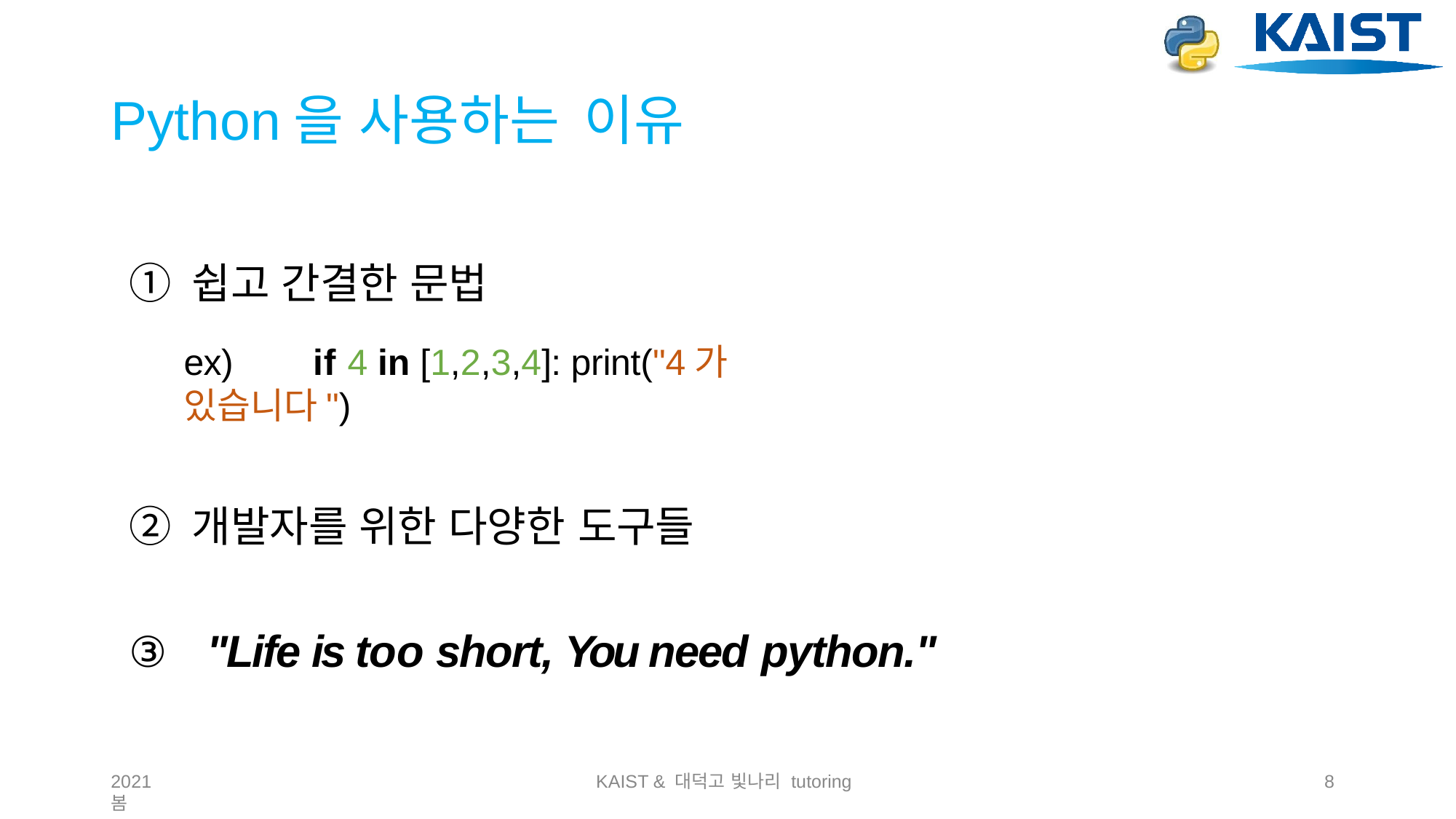

# Python을 사용하는 이유
①	쉽고 간결한 문법
ex)	if 4 in [1,2,3,4]: print("4가 있습니다")

②	개발자를 위한 다양한 도구들
③	"Life is too short, You need python."
2021 봄
KAIST & 대덕고 빛나리 tutoring
8